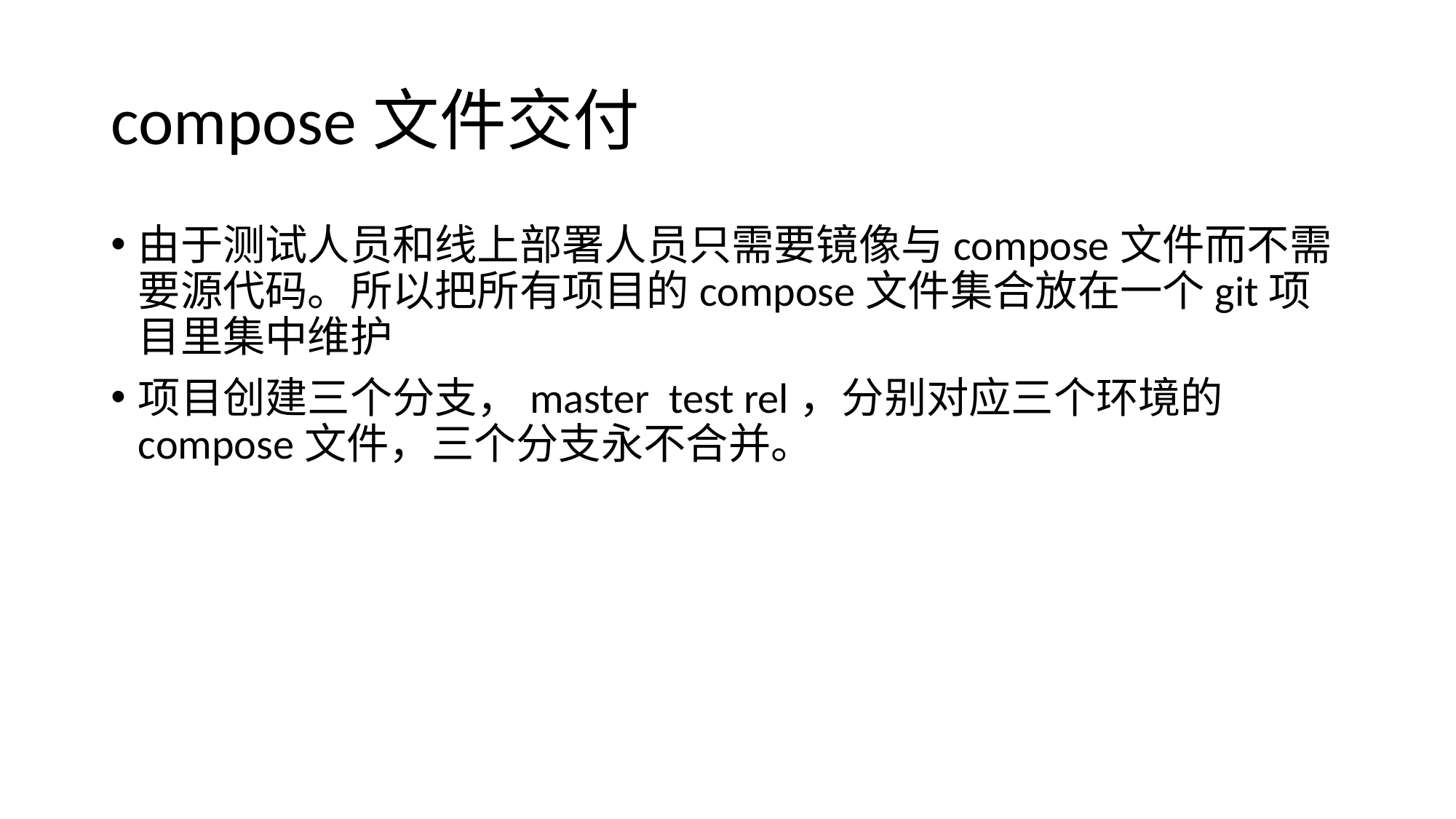

# compose文件交付
由于测试人员和线上部署人员只需要镜像与compose文件而不需要源代码。所以把所有项目的compose文件集合放在一个git项目里集中维护
项目创建三个分支，master  test rel，分别对应三个环境的compose文件，三个分支永不合并。